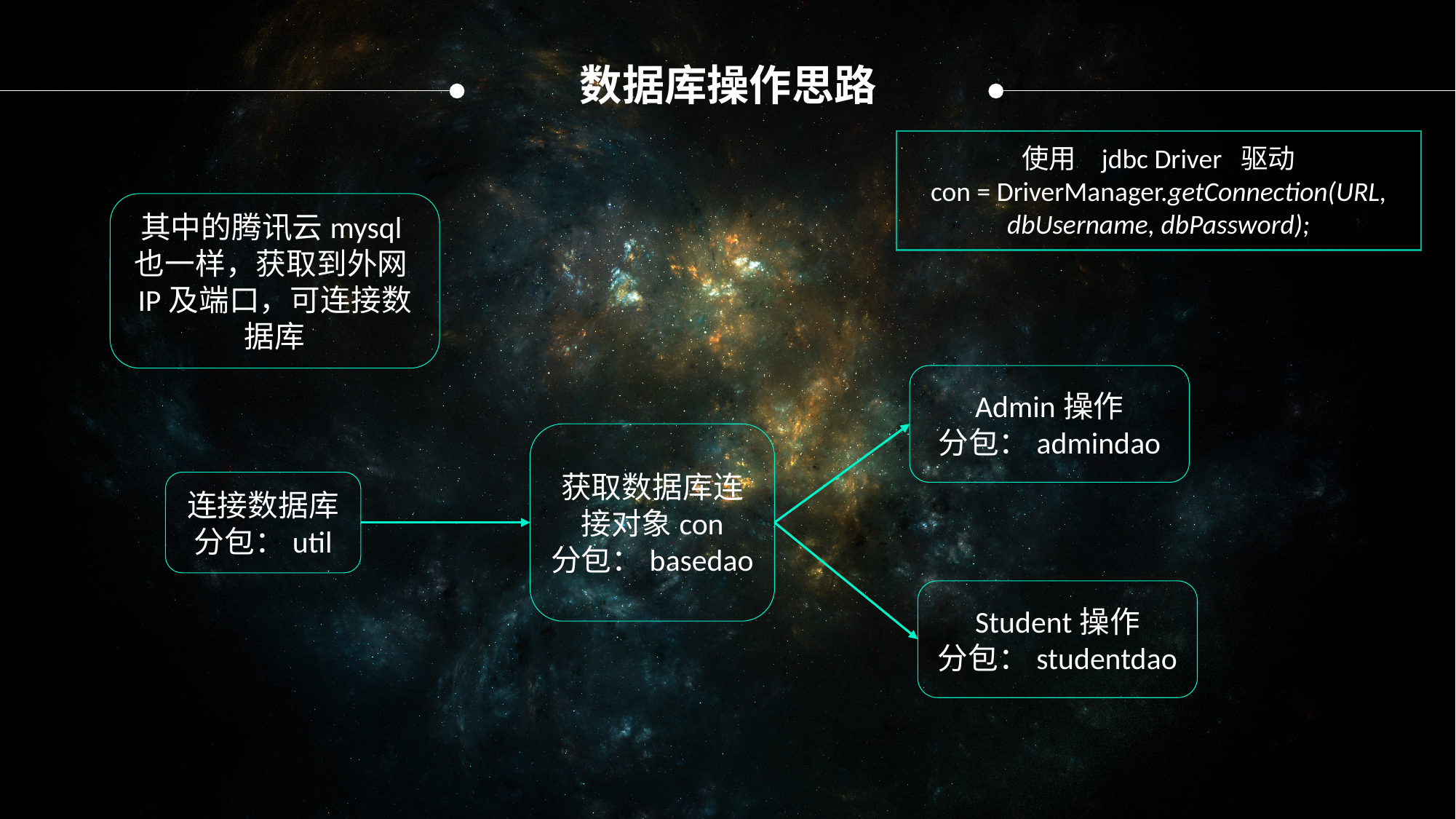

数据库操作思路
使用   jdbc Driver  驱动
con = DriverManager.getConnection(URL, dbUsername, dbPassword);
其中的腾讯云mysql也一样，获取到外网IP及端口，可连接数据库
Admin操作
分包：admindao
获取数据库连接对象con
分包：basedao
连接数据库
分包：util
Student操作
分包：studentdao